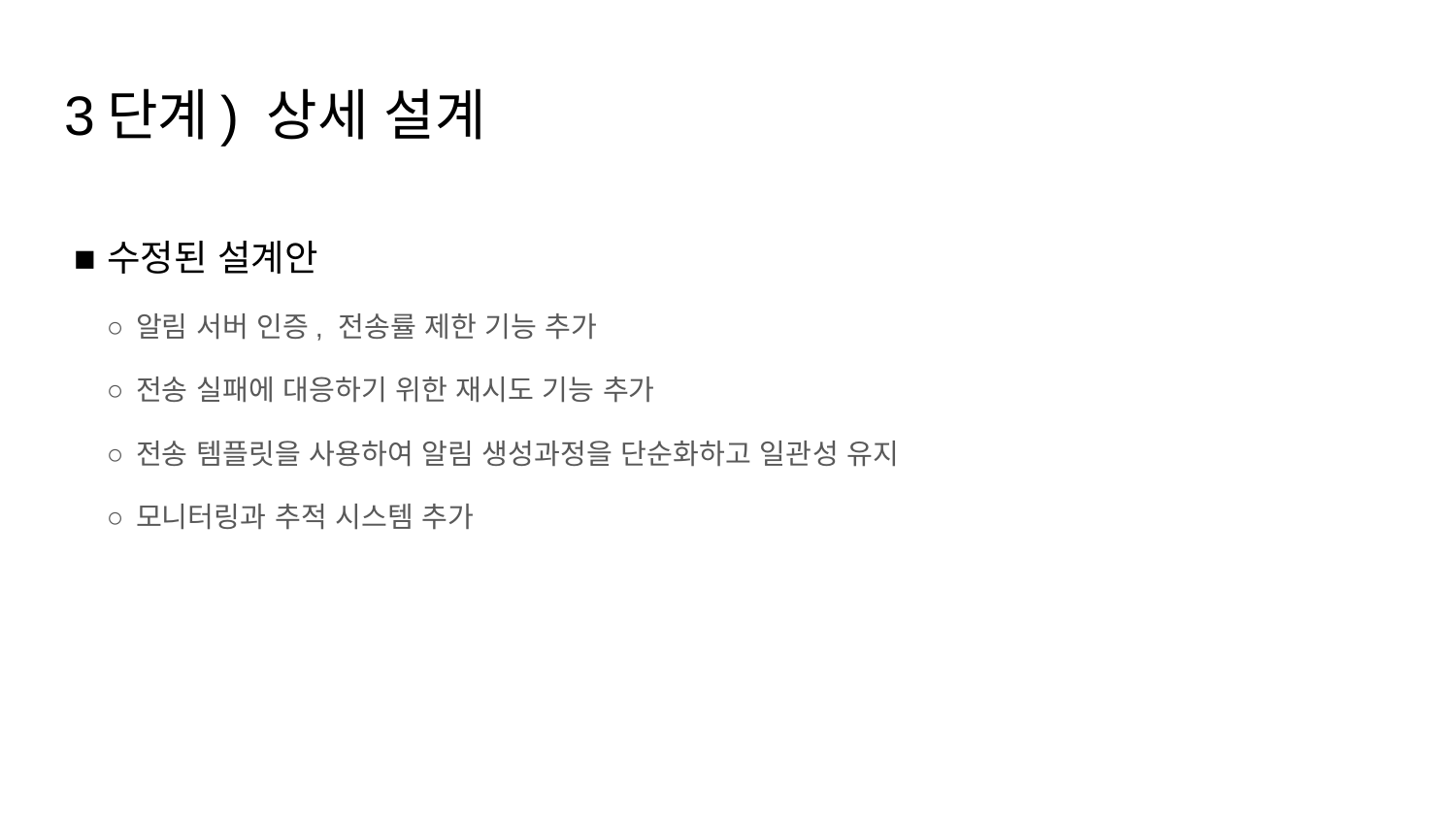

# 3단계) 상세 설계
수정된 설계안
알림 서버 인증, 전송률 제한 기능 추가
전송 실패에 대응하기 위한 재시도 기능 추가
전송 템플릿을 사용하여 알림 생성과정을 단순화하고 일관성 유지
모니터링과 추적 시스템 추가